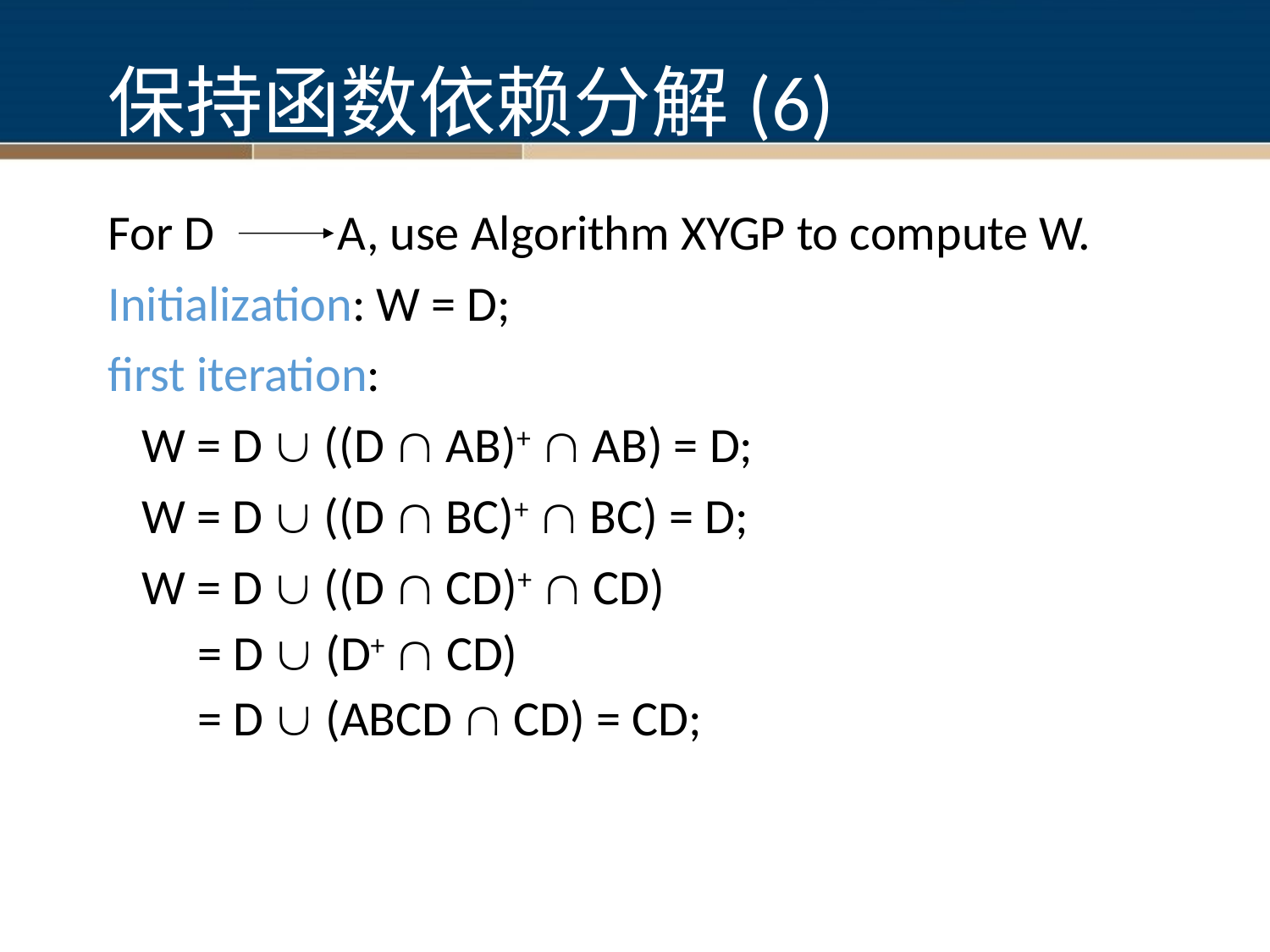

# 保持函数依赖分解(6)
For D           A, use Algorithm XYGP to compute W.
Initialization: W = D;
first iteration:
   W = D ∪ ((D ∩ AB)+ ∩ AB) = D;
   W = D ∪ ((D ∩ BC)+ ∩ BC) = D;
   W = D ∪ ((D ∩ CD)+ ∩ CD)
        = D ∪ (D+ ∩ CD)
        = D ∪ (ABCD ∩ CD) = CD;